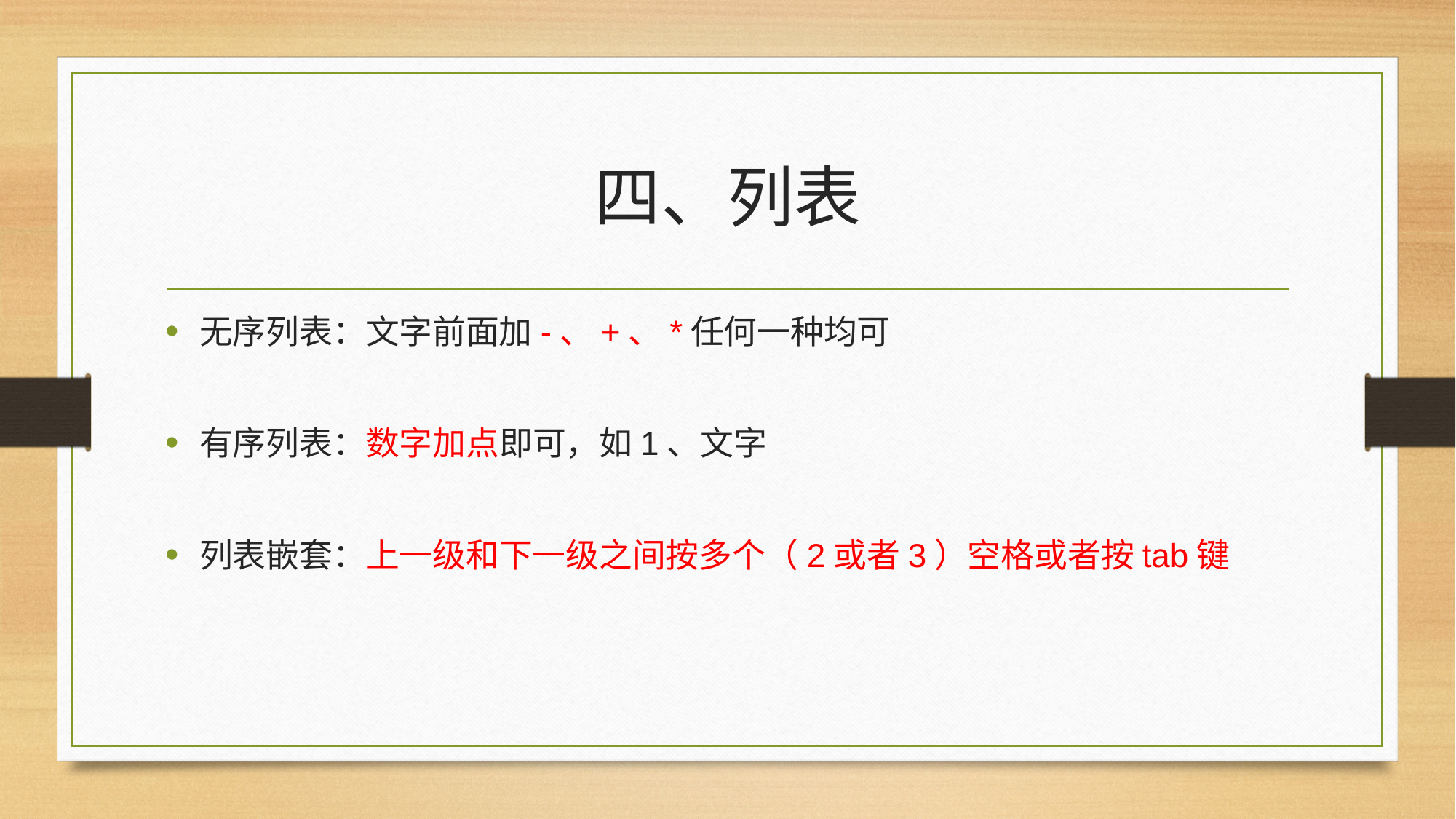

# 四、列表
无序列表：文字前面加-、+、*任何一种均可

有序列表：数字加点即可，如1、文字

列表嵌套：上一级和下一级之间按多个（2或者3）空格或者按tab键